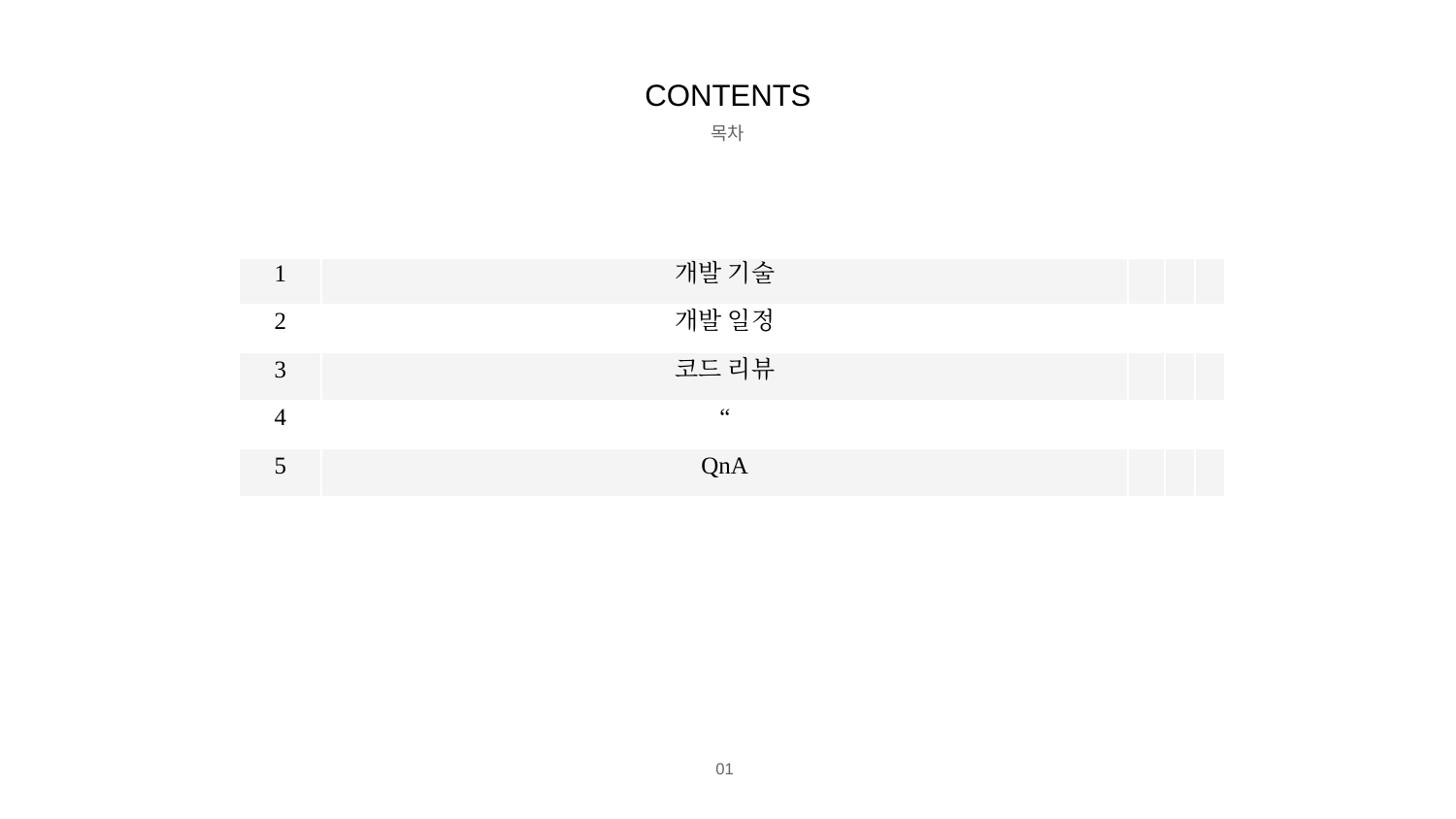

CONTENTS
목차
|  | 목차를 입력하세요 |  |  |  |
| --- | --- | --- | --- | --- |
| 1 | 개발 기술 |  |  |  |
| 2 | 개발 일정 |  |  |  |
| 3 | 코드 리뷰 |  |  |  |
| 4 | “ |  |  |  |
| 5 | QnA |  |  |  |
|  |  |  |  |  |
01